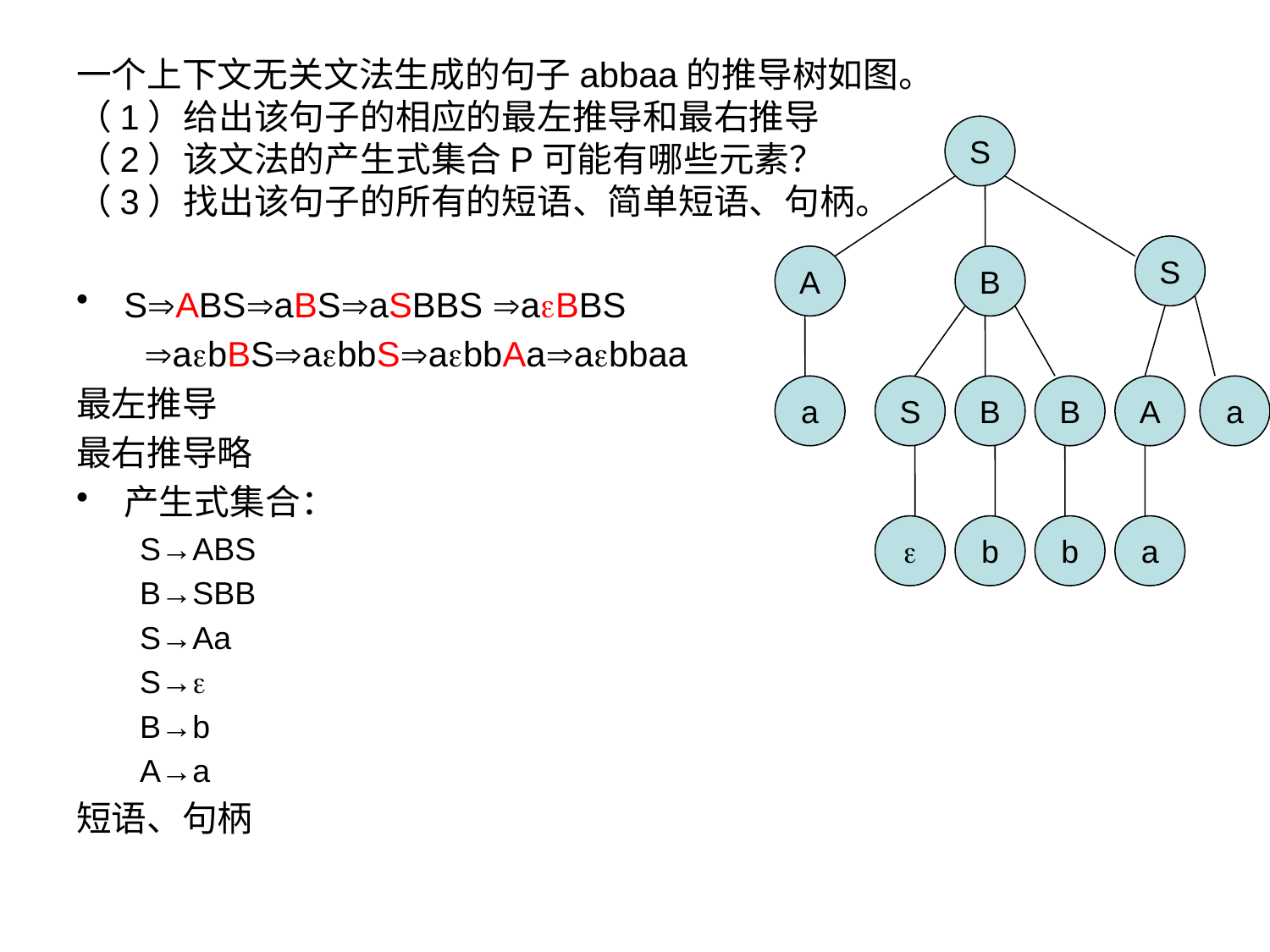

# 一个上下文无关文法生成的句子abbaa的推导树如图。 （1）给出该句子的相应的最左推导和最右推导 （2）该文法的产生式集合P可能有哪些元素？ （3）找出该句子的所有的短语、简单短语、句柄。
S

S
A
B
S⇒ABS⇒aBS⇒aSBBS ⇒aεBBS
       ⇒aεbBS⇒aεbbS⇒aεbbAa⇒aεbbaa
最左推导
最右推导略
产生式集合：
S→ABS
B→SBB
S→Aa
S→ε
B→b
A→a
短语、句柄

a
S
B
B
A
a

ε
b
b
a